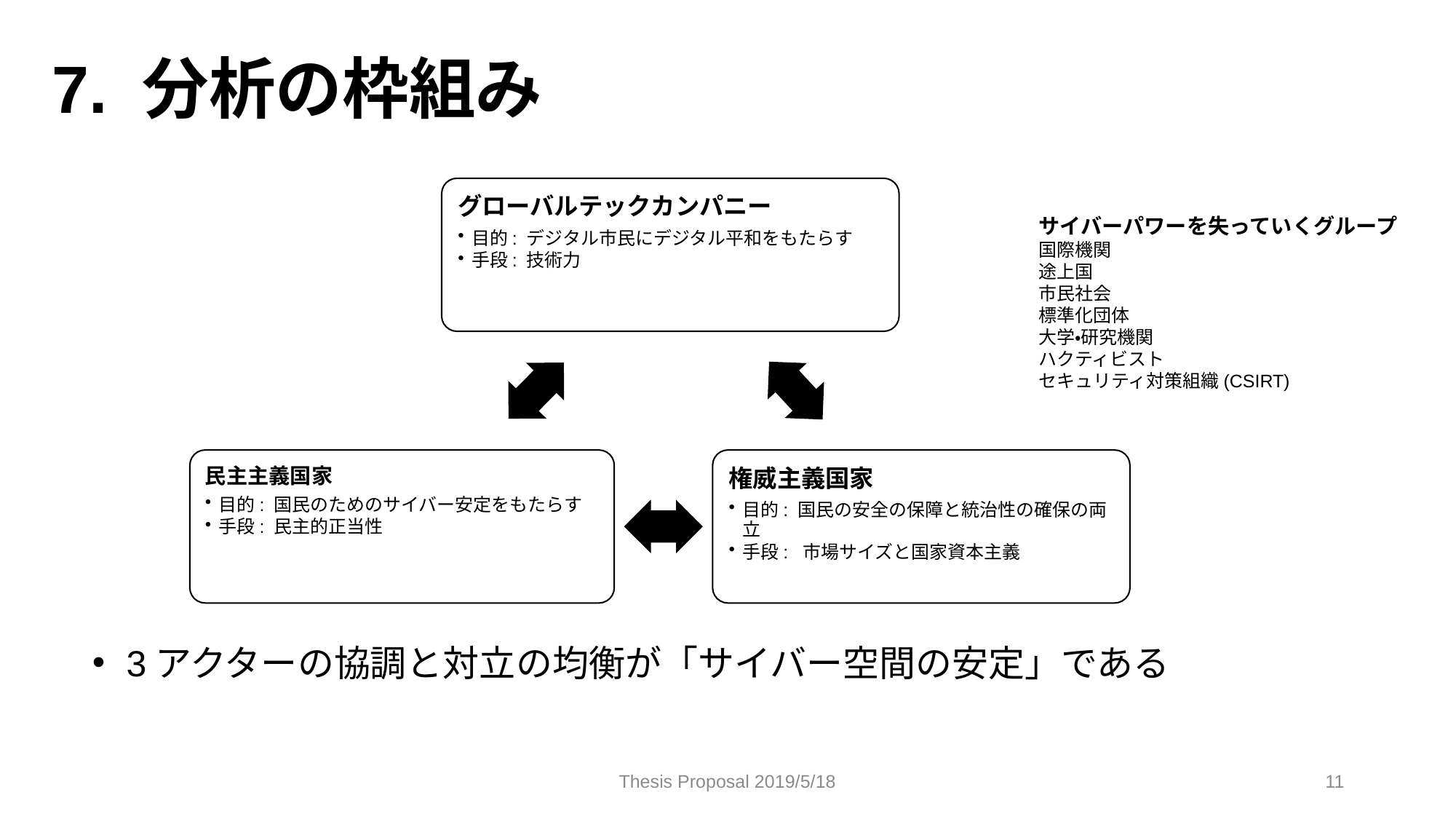

# 7. 分析の枠組み
グローバルテックカンパニー
目的: デジタル市民にデジタル平和をもたらす
手段: 技術力

権威主義国家
目的: 国民の安全の保障と統治性の確保の両立
手段:  市場サイズと国家資本主義

民主主義国家
目的: 国民のためのサイバー安定をもたらす
手段: 民主的正当性

サイバーパワーを失っていくグループ
国際機関
途上国
市民社会
標準化団体
大学・研究機関
ハクティビスト
セキュリティ対策組織(CSIRT)
3アクターの協調と対立の均衡が「サイバー空間の安定」である
Thesis Proposal 2019/5/18
11